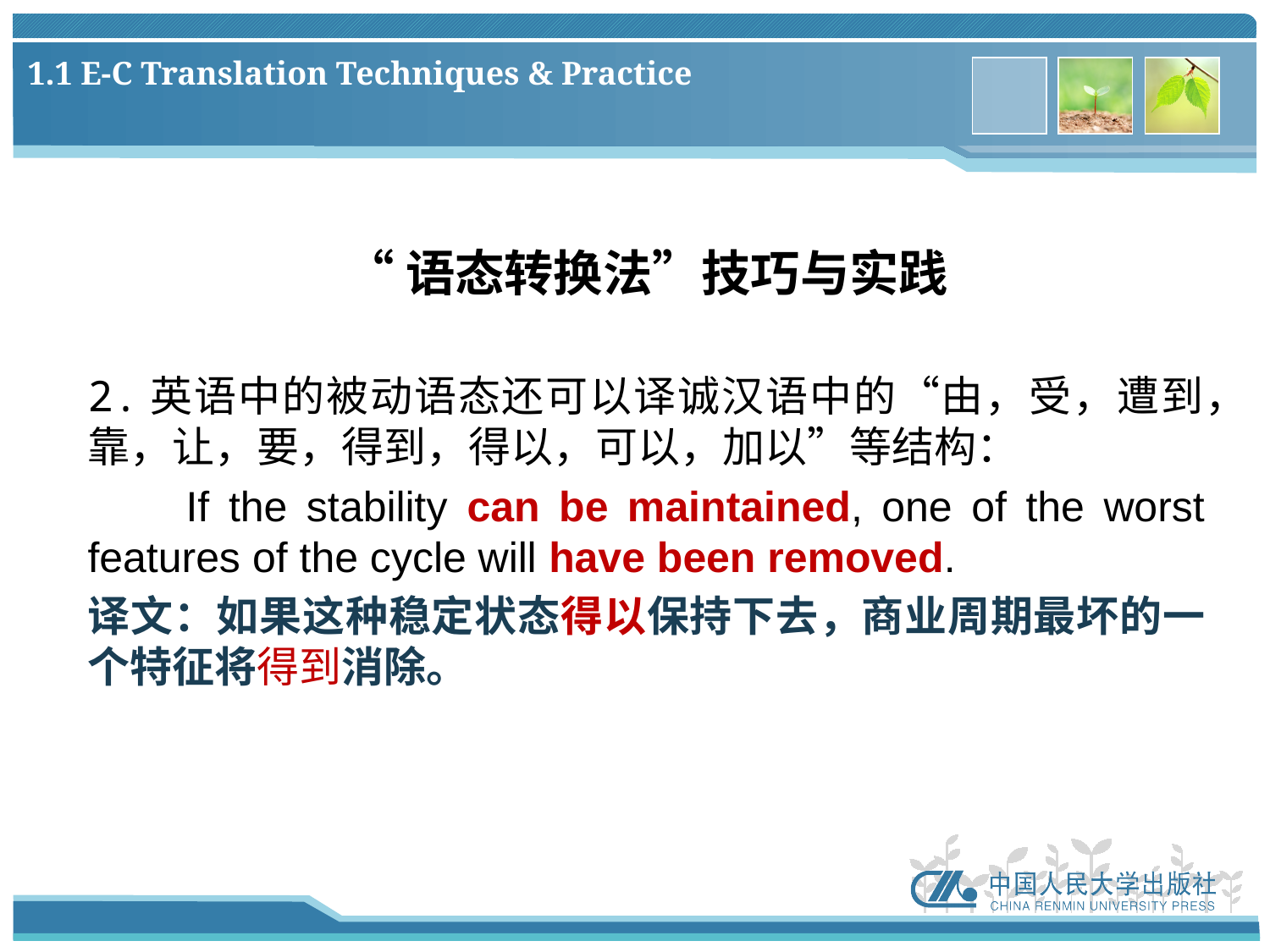

# 1.1 E-C Translation Techniques & Practice
“语态转换法”技巧与实践

2.英语中的被动语态还可以译诚汉语中的“由，受，遭到，靠，让，要，得到，得以，可以，加以”等结构：
   If the stability can be maintained, one of the worst features of the cycle will have been removed.
译文：如果这种稳定状态得以保持下去，商业周期最坏的一个特征将得到消除。